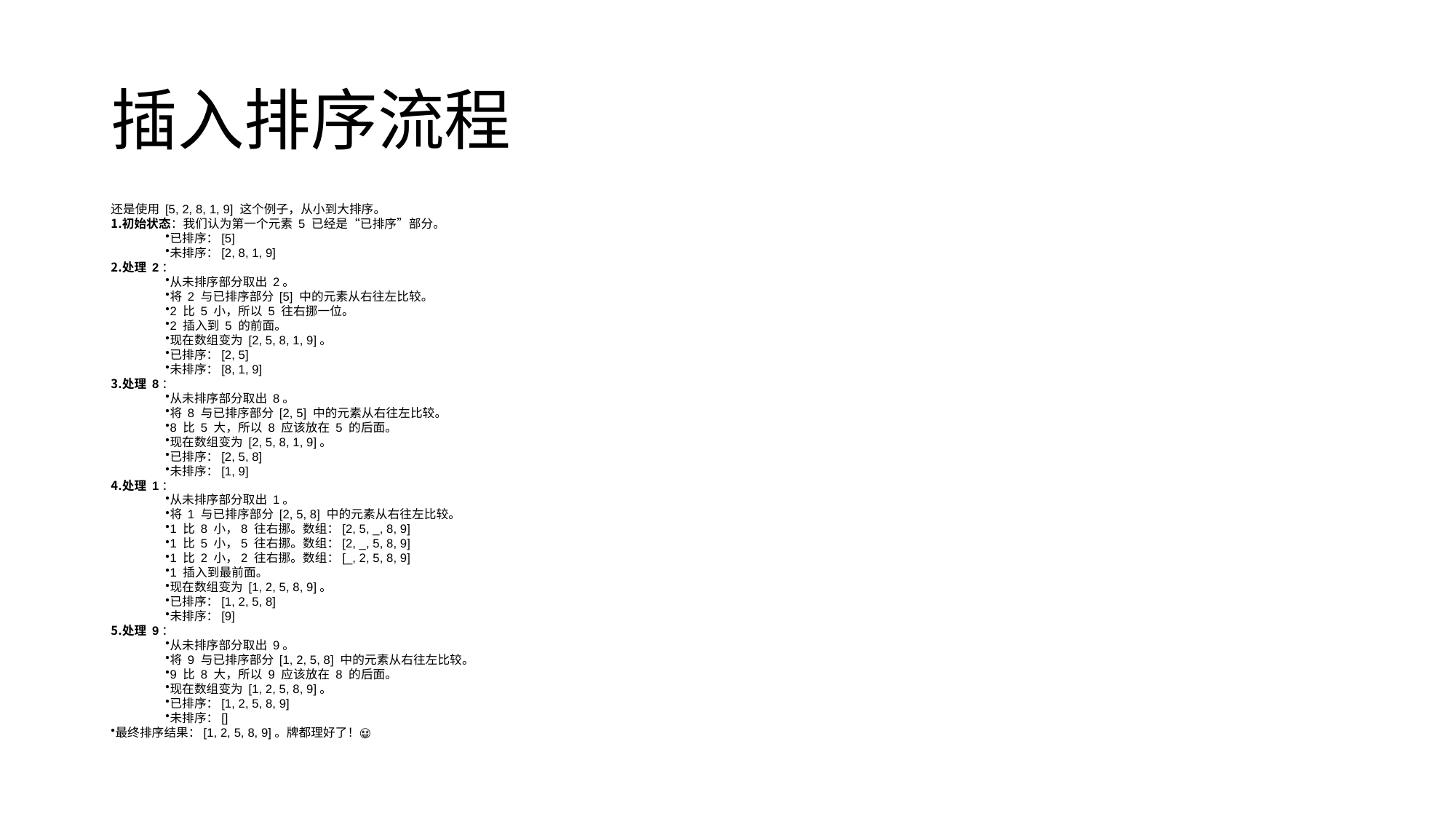

# 插入排序流程
还是使用 [5, 2, 8, 1, 9] 这个例子，从小到大排序。
初始状态：我们认为第一个元素 5 已经是“已排序”部分。
已排序：[5]
未排序：[2, 8, 1, 9]
处理 2：
从未排序部分取出 2。
将 2 与已排序部分 [5] 中的元素从右往左比较。
2 比 5 小，所以 5 往右挪一位。
2 插入到 5 的前面。
现在数组变为 [2, 5, 8, 1, 9]。
已排序：[2, 5]
未排序：[8, 1, 9]
处理 8：
从未排序部分取出 8。
将 8 与已排序部分 [2, 5] 中的元素从右往左比较。
8 比 5 大，所以 8 应该放在 5 的后面。
现在数组变为 [2, 5, 8, 1, 9]。
已排序：[2, 5, 8]
未排序：[1, 9]
处理 1：
从未排序部分取出 1。
将 1 与已排序部分 [2, 5, 8] 中的元素从右往左比较。
1 比 8 小，8 往右挪。数组：[2, 5, _, 8, 9]
1 比 5 小，5 往右挪。数组：[2, _, 5, 8, 9]
1 比 2 小，2 往右挪。数组：[_, 2, 5, 8, 9]
1 插入到最前面。
现在数组变为 [1, 2, 5, 8, 9]。
已排序：[1, 2, 5, 8]
未排序：[9]
处理 9：
从未排序部分取出 9。
将 9 与已排序部分 [1, 2, 5, 8] 中的元素从右往左比较。
9 比 8 大，所以 9 应该放在 8 的后面。
现在数组变为 [1, 2, 5, 8, 9]。
已排序：[1, 2, 5, 8, 9]
未排序：[]
最终排序结果：[1, 2, 5, 8, 9]。牌都理好了！🤩